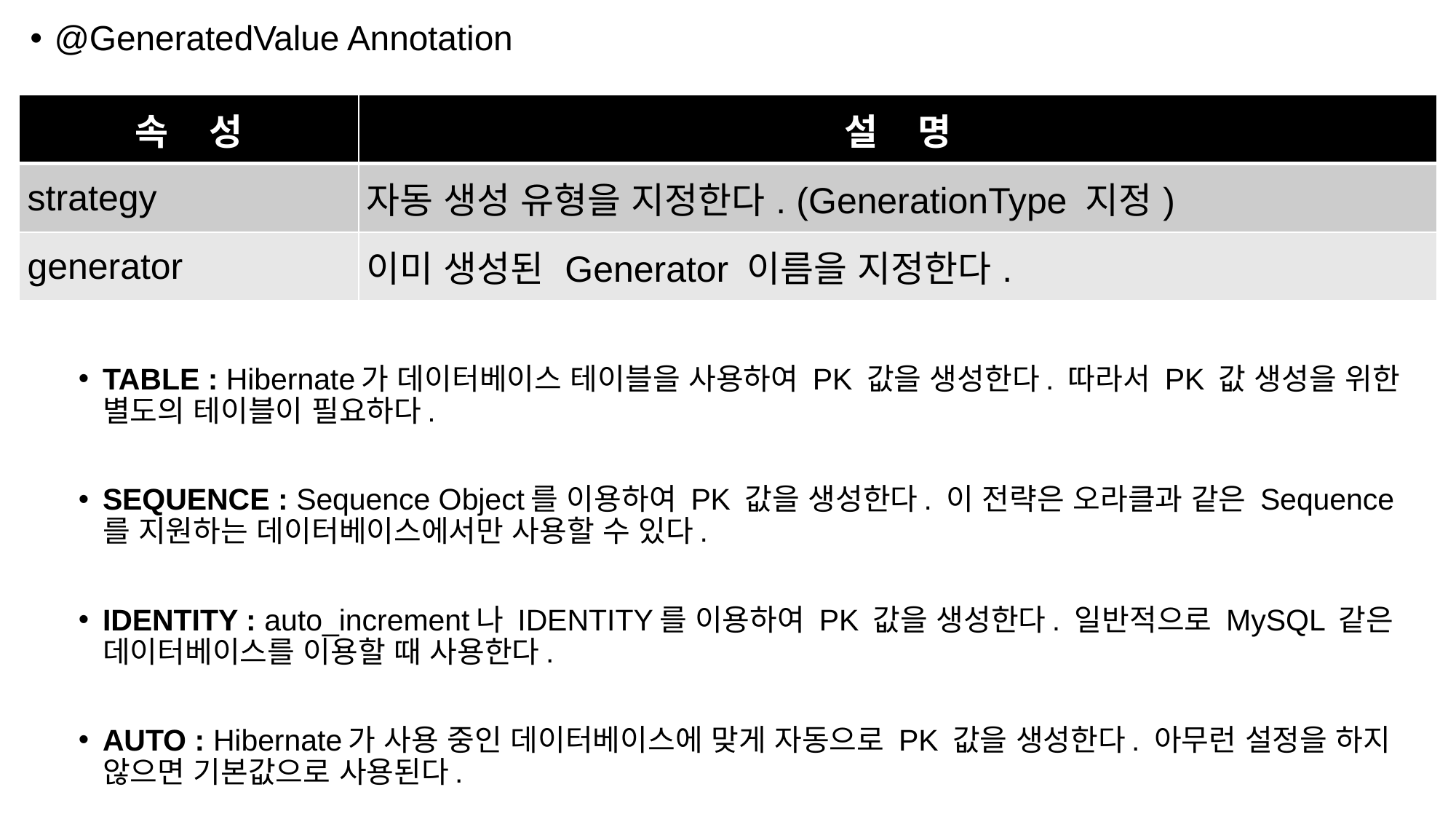

@GeneratedValue Annotation

TABLE : Hibernate가 데이터베이스 테이블을 사용하여 PK 값을 생성한다. 따라서 PK 값 생성을 위한 별도의 테이블이 필요하다.

SEQUENCE : Sequence Object를 이용하여 PK 값을 생성한다. 이 전략은 오라클과 같은 Sequence를 지원하는 데이터베이스에서만 사용할 수 있다.

IDENTITY : auto_increment나 IDENTITY를 이용하여 PK 값을 생성한다. 일반적으로 MySQL 같은 데이터베이스를 이용할 때 사용한다.

AUTO : Hibernate가 사용 중인 데이터베이스에 맞게 자동으로 PK 값을 생성한다. 아무런 설정을 하지 않으면 기본값으로 사용된다.
| 속 성 | 설 명 |
| --- | --- |
| strategy | 자동 생성 유형을 지정한다. (GenerationType 지정) |
| generator | 이미 생성된 Generator 이름을 지정한다. |